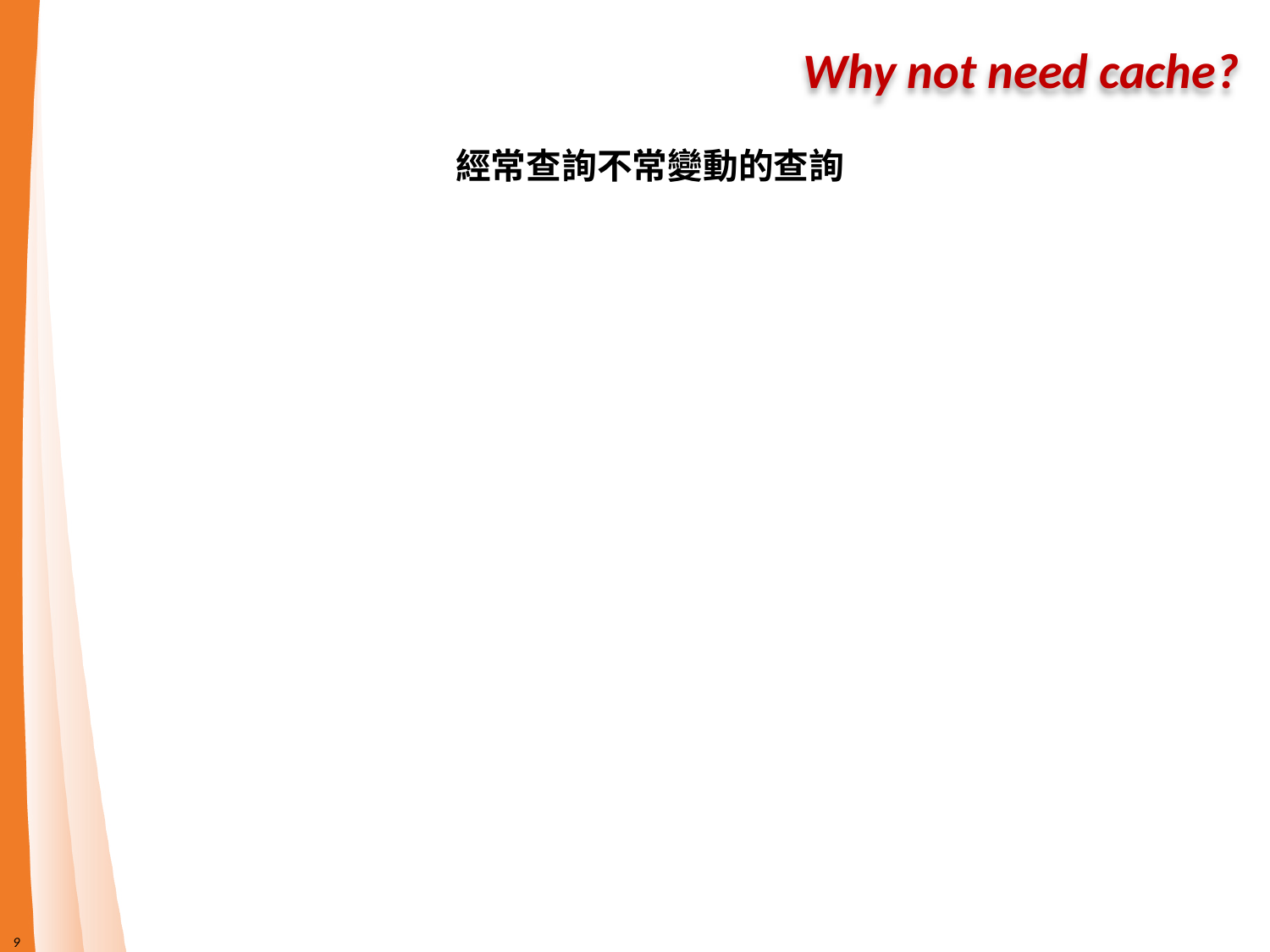

# Why not need cache?
經常查詢不常變動的查詢
9